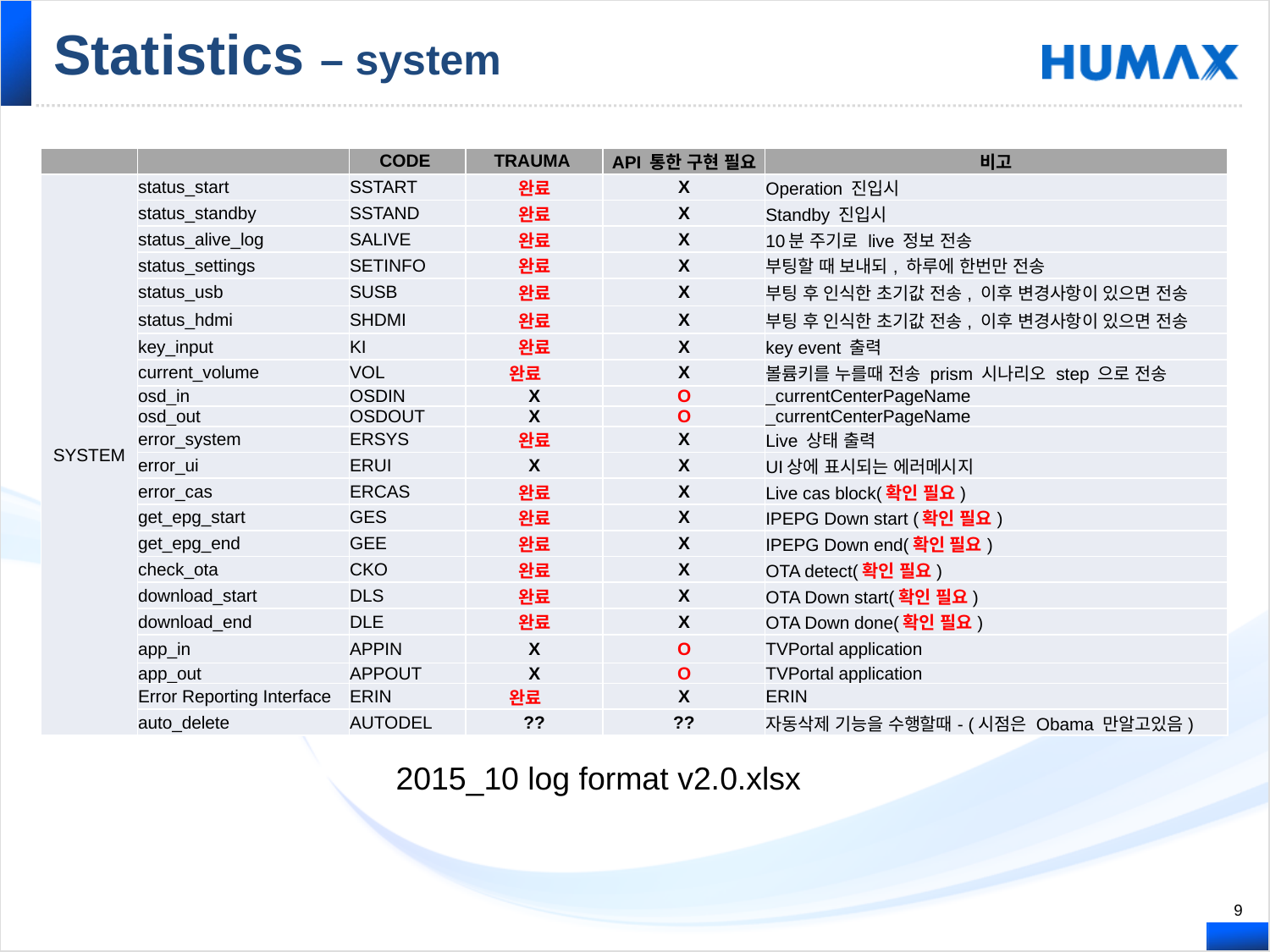

# Statistics – system
|  |  | CODE | TRAUMA | API 통한 구현 필요 | 비고 |
| --- | --- | --- | --- | --- | --- |
| SYSTEM | status\_start | SSTART | 완료 | X | Operation 진입시 |
|  | status\_standby | SSTAND | 완료 | X | Standby 진입시 |
|  | status\_alive\_log | SALIVE | 완료 | X | 10분 주기로 live 정보 전송 |
|  | status\_settings | SETINFO | 완료 | X | 부팅할 때 보내되, 하루에 한번만 전송 |
|  | status\_usb | SUSB | 완료 | X | 부팅 후 인식한 초기값 전송, 이후 변경사항이 있으면 전송 |
|  | status\_hdmi | SHDMI | 완료 | X | 부팅 후 인식한 초기값 전송, 이후 변경사항이 있으면 전송 |
|  | key\_input | KI | 완료 | X | key event 출력 |
|  | current\_volume | VOL | 완료 | X | 볼륨키를 누를때 전송 prism 시나리오 step 으로 전송 |
|  | osd\_in | OSDIN | X | O | \_currentCenterPageName |
|  | osd\_out | OSDOUT | X | O | \_currentCenterPageName |
|  | error\_system | ERSYS | 완료 | X | Live 상태 출력 |
|  | error\_ui | ERUI | X | X | UI상에 표시되는 에러메시지 |
|  | error\_cas | ERCAS | 완료 | X | Live cas block(확인 필요) |
|  | get\_epg\_start | GES | 완료 | X | IPEPG Down start (확인 필요) |
|  | get\_epg\_end | GEE | 완료 | X | IPEPG Down end(확인 필요) |
|  | check\_ota | CKO | 완료 | X | OTA detect(확인 필요) |
|  | download\_start | DLS | 완료 | X | OTA Down start(확인 필요) |
|  | download\_end | DLE | 완료 | X | OTA Down done(확인 필요) |
|  | app\_in | APPIN | X | O | TVPortal application |
|  | app\_out | APPOUT | X | O | TVPortal application |
|  | Error Reporting Interface | ERIN | 완료 | X | ERIN |
|  | auto\_delete | AUTODEL | ?? | ?? | 자동삭제 기능을 수행할때- (시점은 Obama 만알고있음) |
2015_10 log format v2.0.xlsx
9